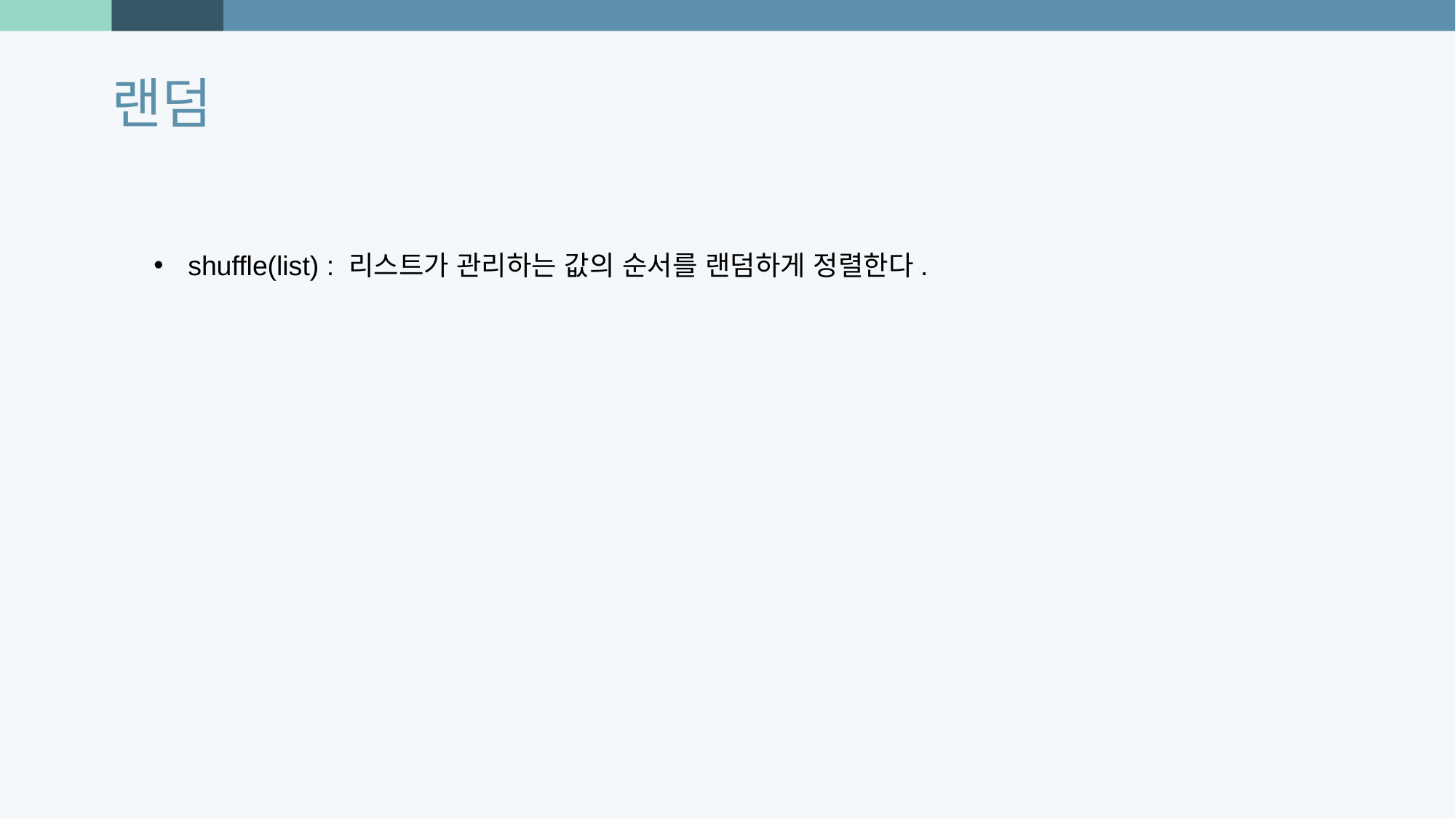

랜덤
shuffle(list) : 리스트가 관리하는 값의 순서를 랜덤하게 정렬한다.
Photo by Joel Filipe on Unsplash